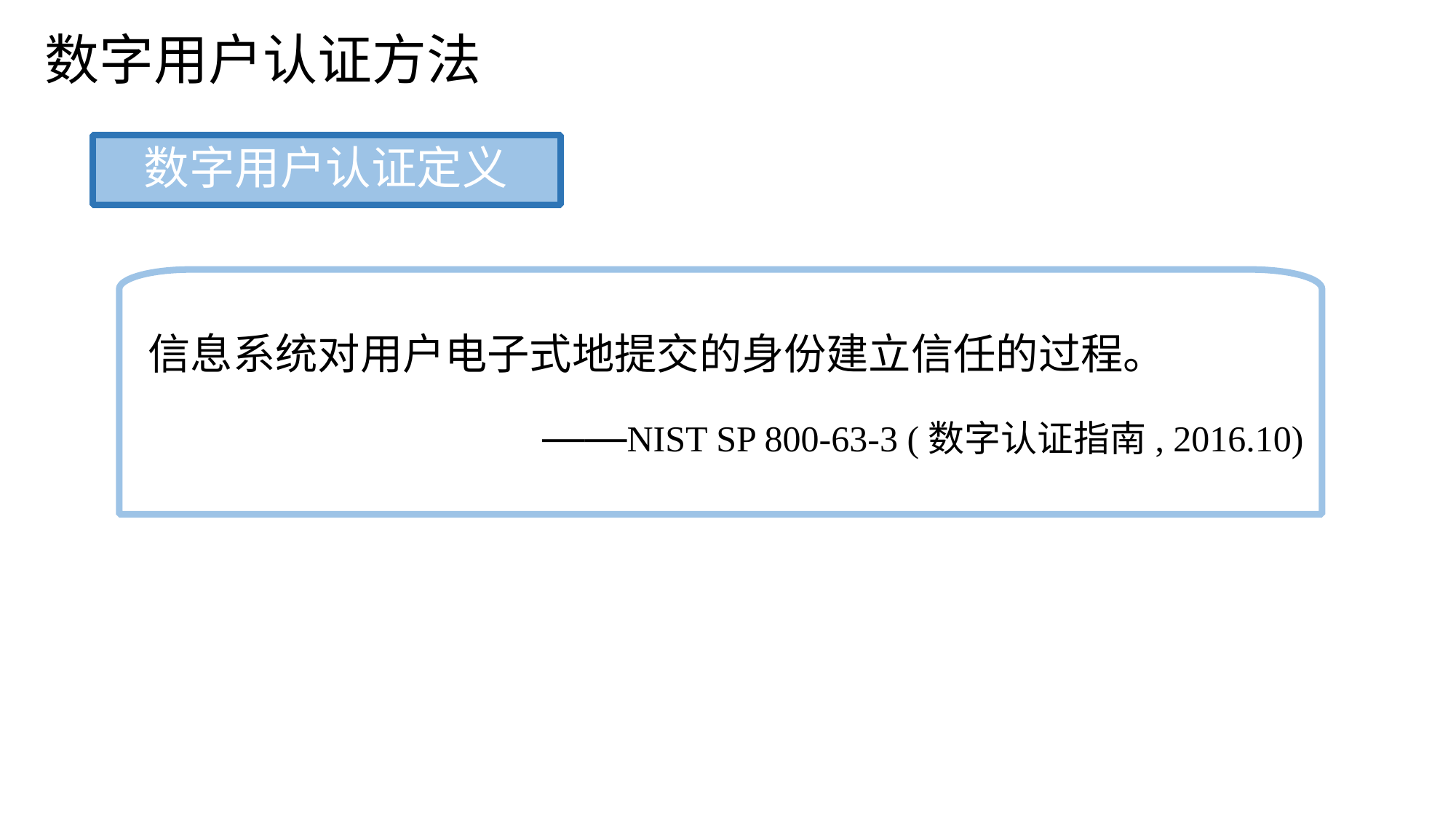

数字用户认证方法
数字用户认证定义

 信息系统对用户电子式地提交的身份建立信任的过程。
       ——NIST SP 800-63-3 (数字认证指南, 2016.10)